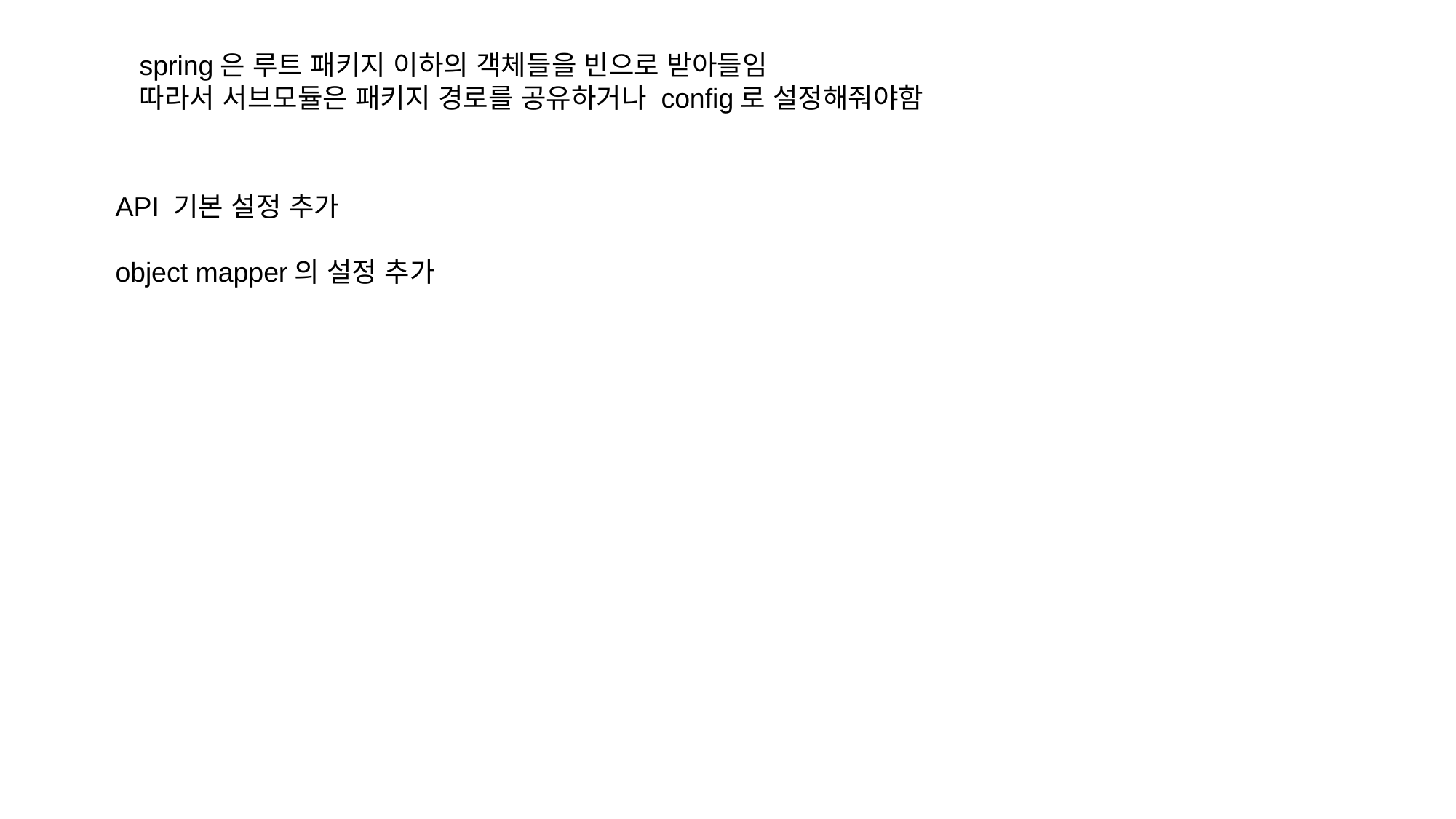

spring은 루트 패키지 이하의 객체들을 빈으로 받아들임
따라서 서브모듈은 패키지 경로를 공유하거나 config로 설정해줘야함
API 기본 설정 추가

object mapper의 설정 추가